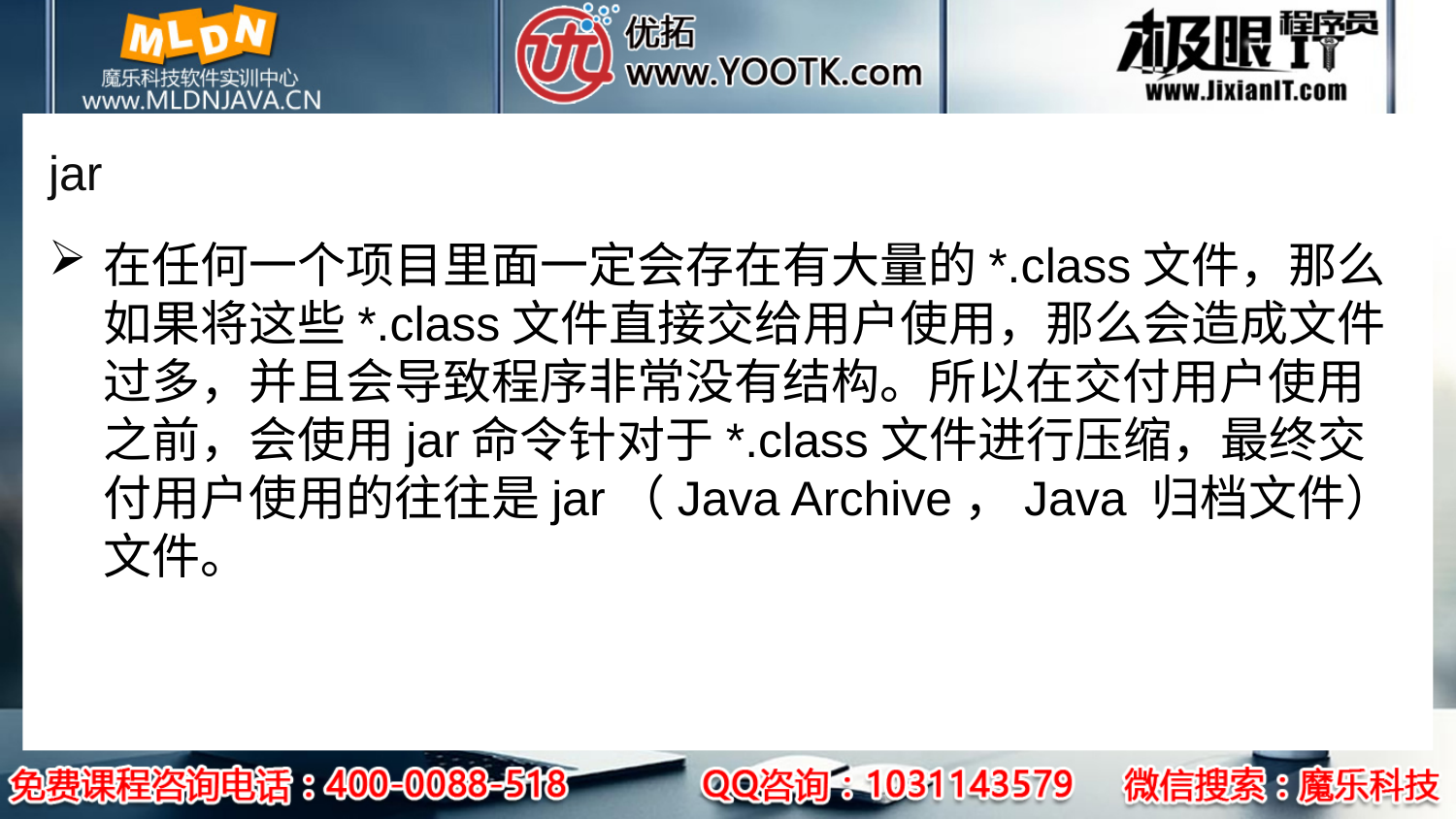

# jar
在任何一个项目里面一定会存在有大量的*.class文件，那么如果将这些*.class文件直接交给用户使用，那么会造成文件过多，并且会导致程序非常没有结构。所以在交付用户使用之前，会使用jar命令针对于*.class文件进行压缩，最终交付用户使用的往往是jar（Java Archive，Java 归档文件）文件。